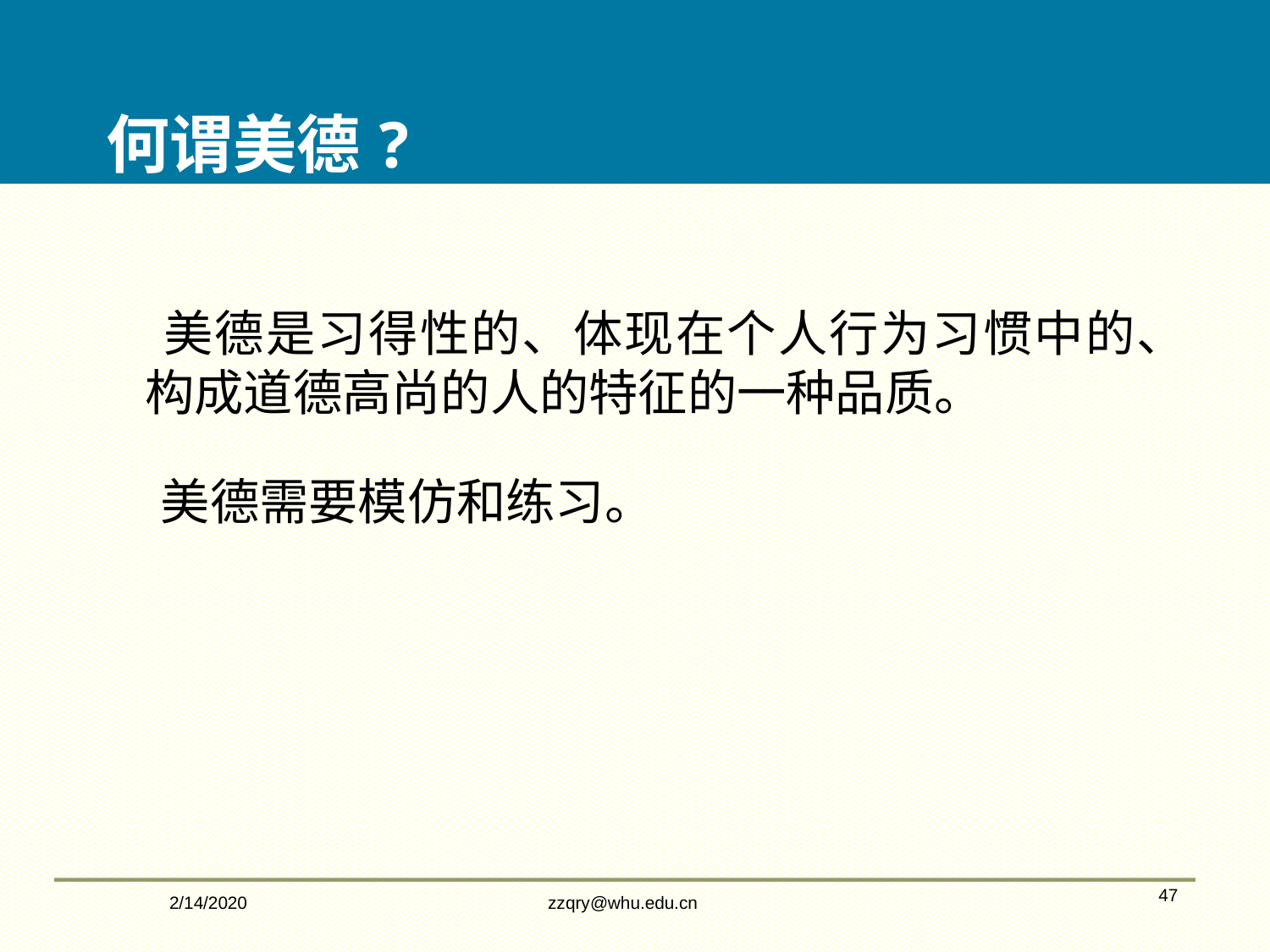

何谓美德?
     美德是习得性的、体现在个人行为习惯中的、构成道德高尚的人的特征的一种品质。
    美德需要模仿和练习。
2/14/2020
zzqry@whu.edu.cn
47